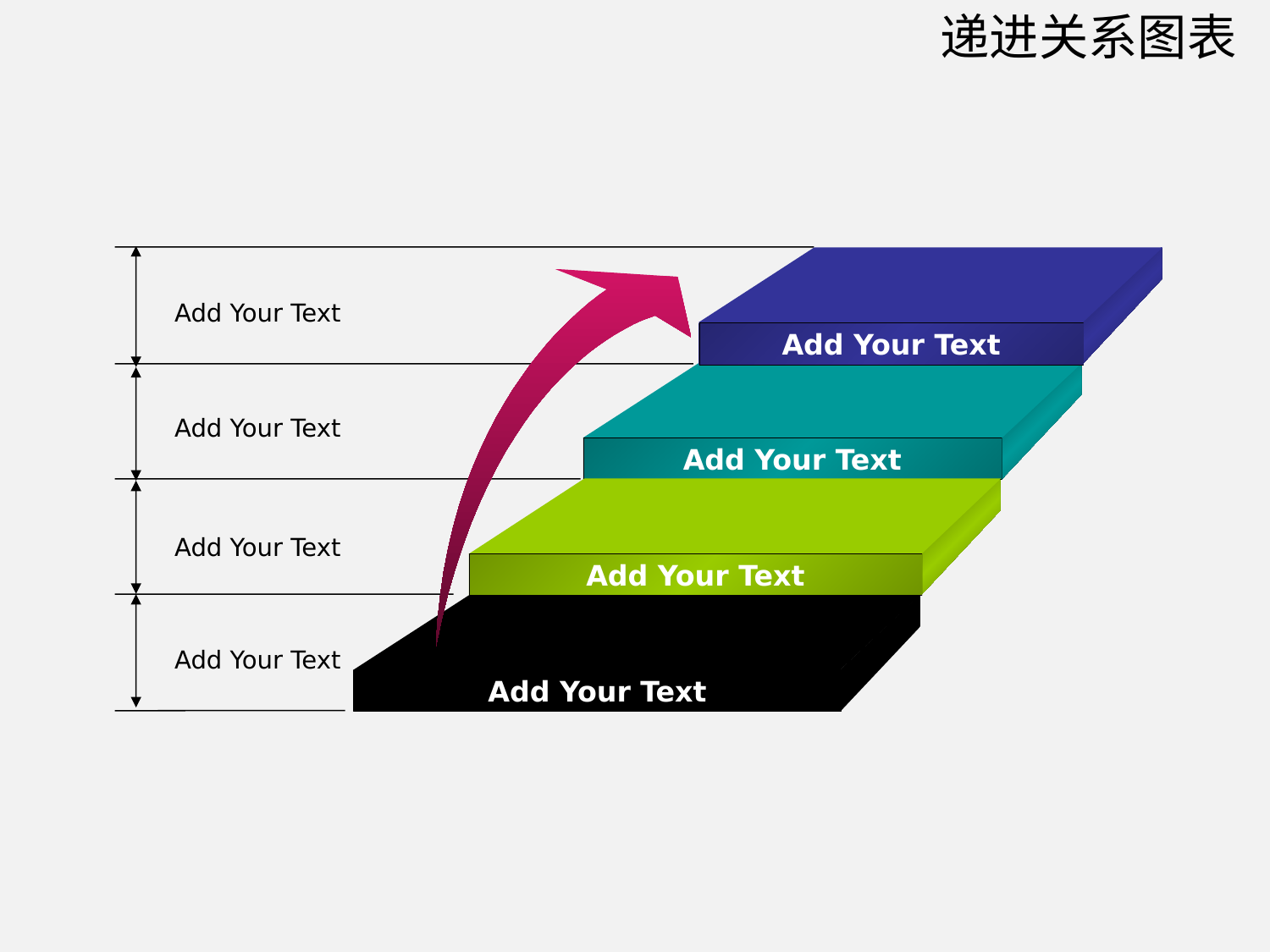

递进关系图表

Add Your Text

Add Your Text

Add Your Text

Add Your Text
Add Your Text

Add Your Text

Add Your Text

Add Your Text